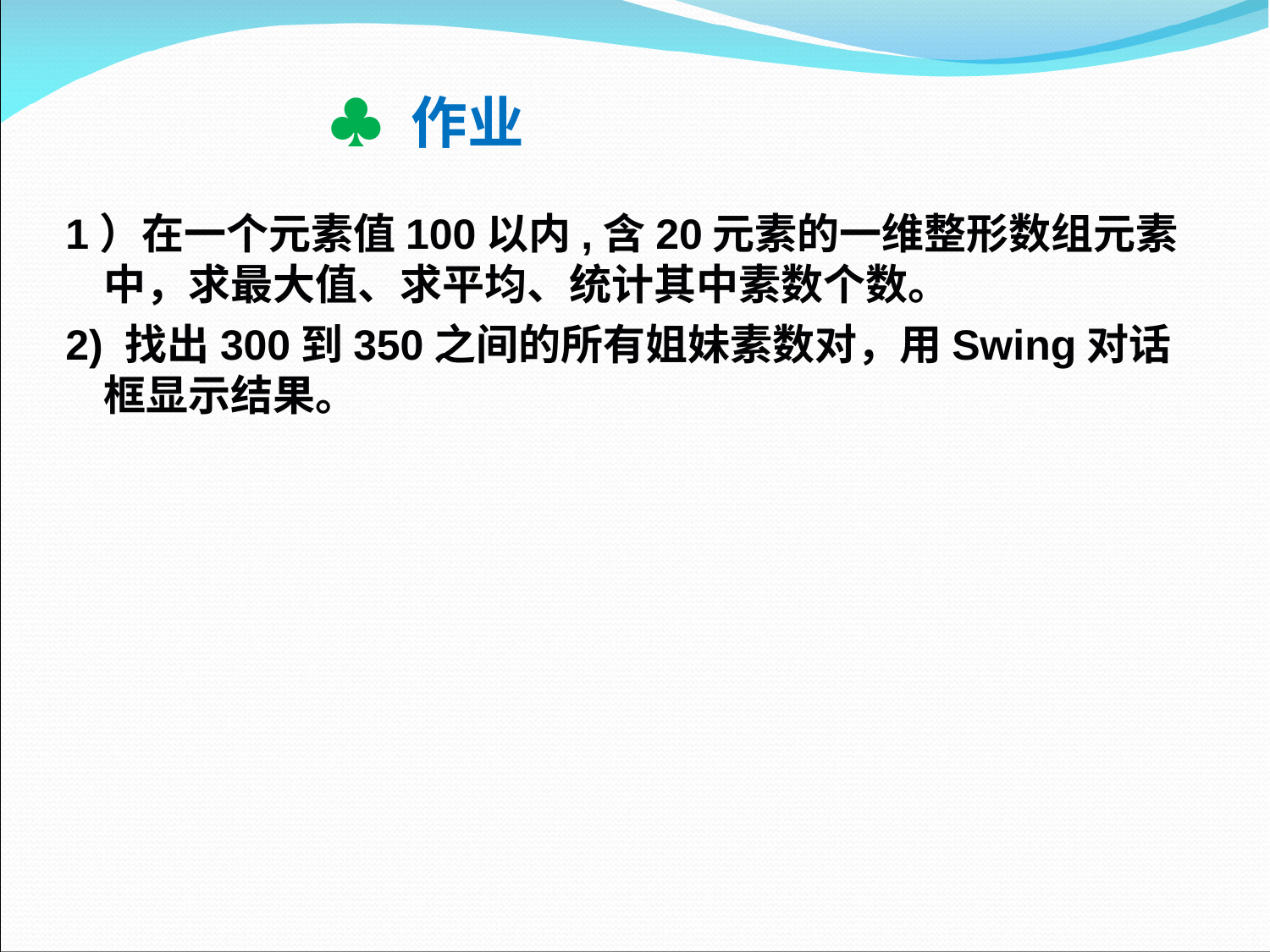

# ♣ 作业
1）在一个元素值100以内,含20元素的一维整形数组元素中，求最大值、求平均、统计其中素数个数。
2) 找出300到350之间的所有姐妹素数对，用Swing对话框显示结果。